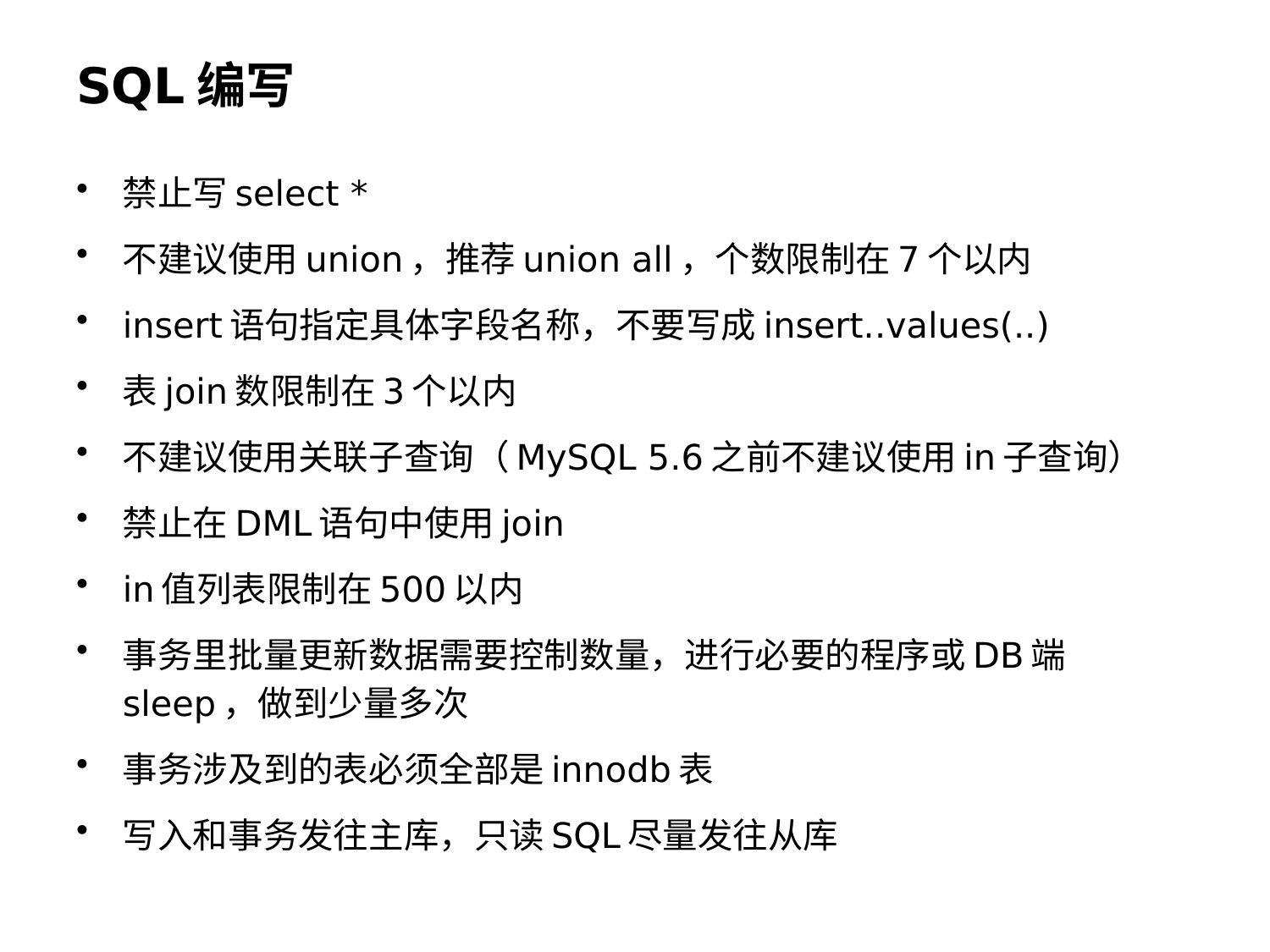

# SQL编写
禁止写select *
不建议使用union，推荐union all，个数限制在7个以内
insert语句指定具体字段名称，不要写成insert..values(..)
表join数限制在3个以内
不建议使用关联子查询（MySQL 5.6之前不建议使用in子查询）
禁止在DML语句中使用join
in值列表限制在500以内
事务里批量更新数据需要控制数量，进行必要的程序或DB端sleep，做到少量多次
事务涉及到的表必须全部是innodb表
写入和事务发往主库，只读SQL尽量发往从库